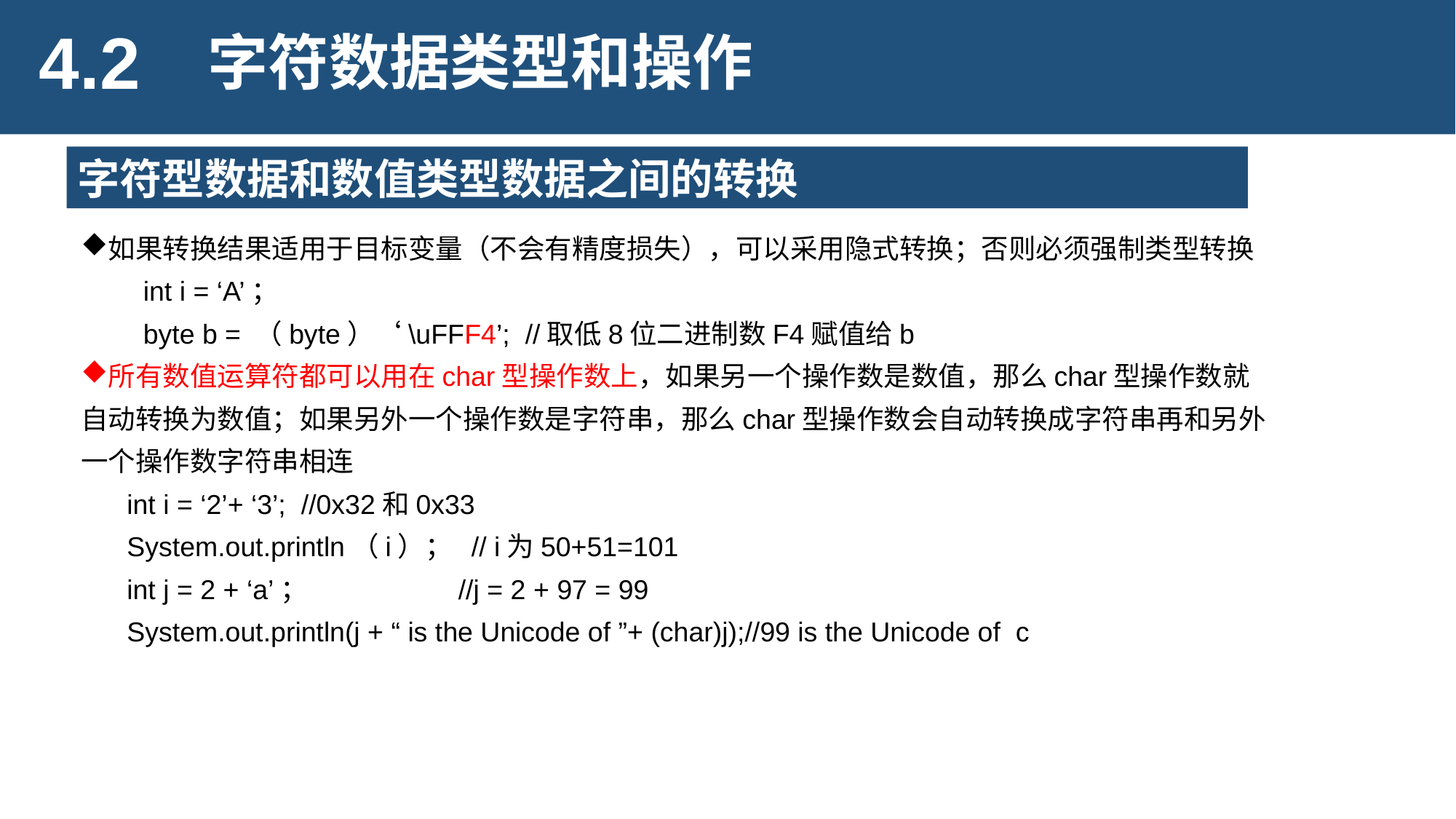

4.2
字符数据类型和操作

字符型数据和数值类型数据之间的转换
如果转换结果适用于目标变量（不会有精度损失），可以采用隐式转换；否则必须强制类型转换
 int i = ‘A’；
 byte b = （byte）‘\uFFF4’;  //取低8位二进制数F4赋值给b
所有数值运算符都可以用在char型操作数上，如果另一个操作数是数值，那么char型操作数就自动转换为数值；如果另外一个操作数是字符串，那么char型操作数会自动转换成字符串再和另外一个操作数字符串相连
      int i = ‘2’+ ‘3’;  //0x32和0x33
      System.out.println（i）；  // i为50+51=101
      int j = 2 + ‘a’；	       //j = 2 + 97 = 99
      System.out.println(j + “ is the Unicode of ”+ (char)j);//99 is the Unicode of  c